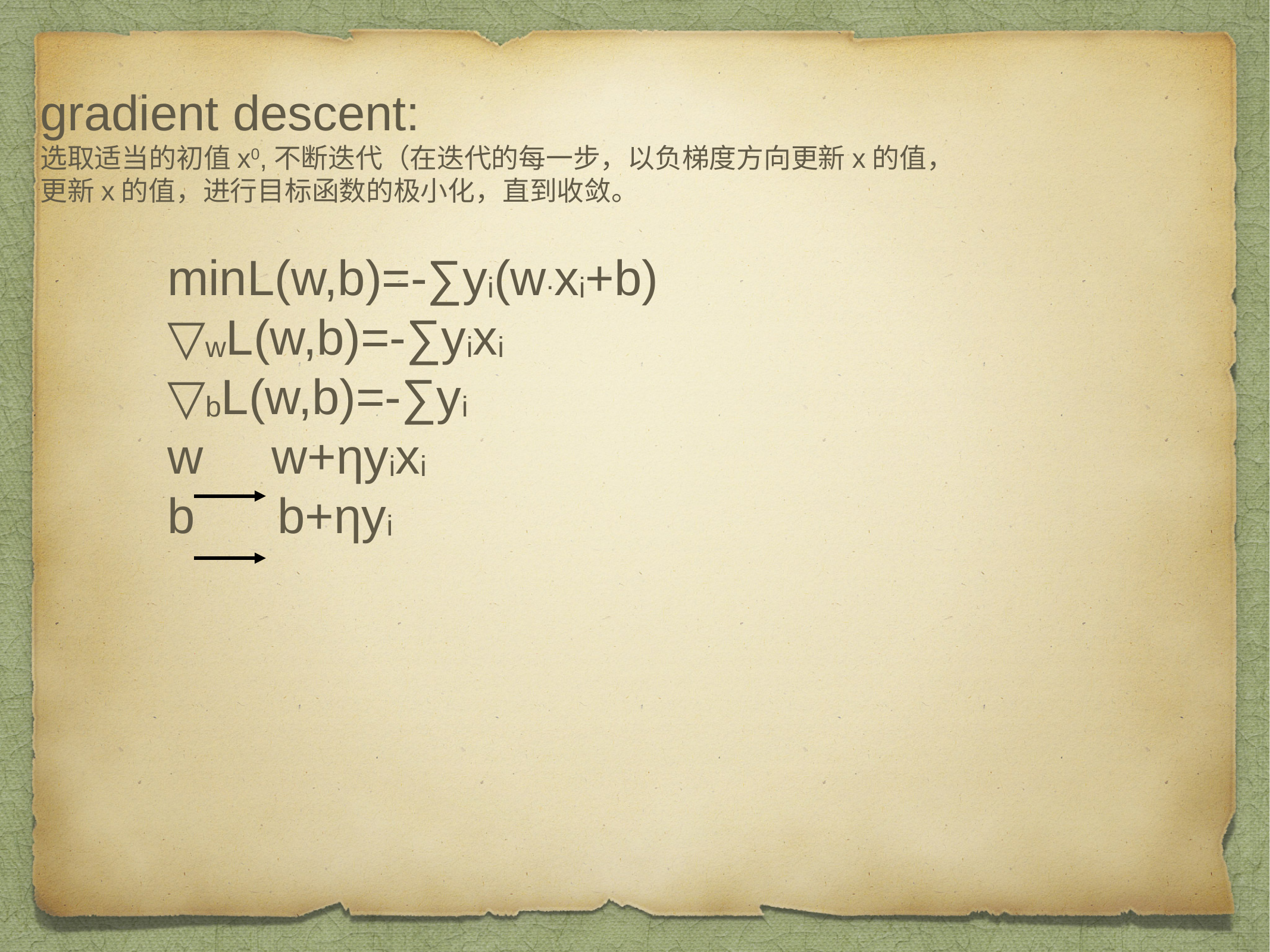

gradient descent:
选取适当的初值x0,不断迭代（在迭代的每一步，以负梯度方向更新x的值，
更新x的值，进行目标函数的极小化，直到收敛。
minL(w,b)=-∑yi(w.xi+b)
▽wL(w,b)=-∑yixi
▽bL(w,b)=-∑yi
w     w+ηyixi
b      b+ηyi